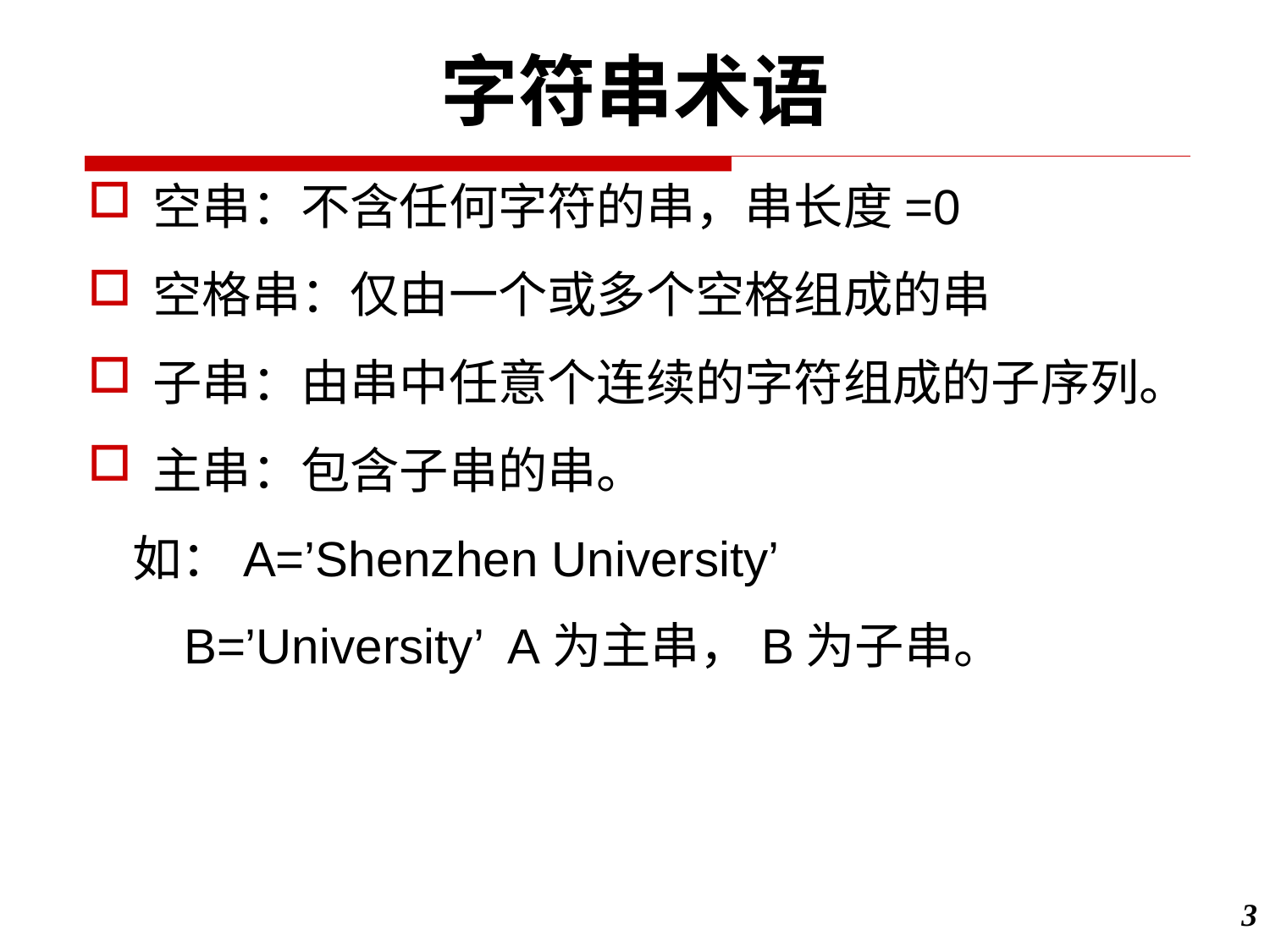

字符串术语
空串：不含任何字符的串，串长度=0
空格串：仅由一个或多个空格组成的串
子串：由串中任意个连续的字符组成的子序列。
主串：包含子串的串。
   如：A=’Shenzhen University’
       B=’University’  A为主串，B为子串。
3